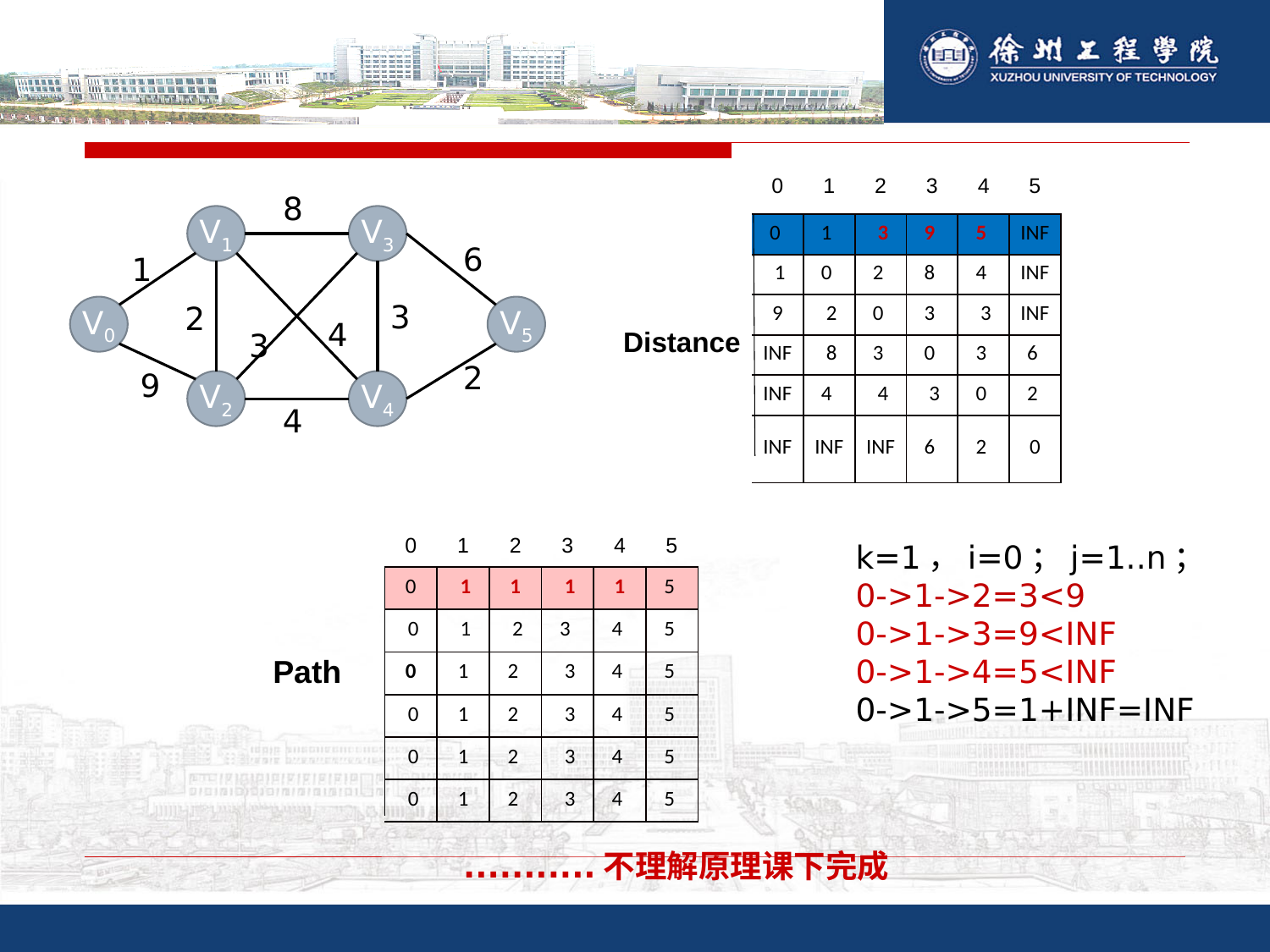

#
| Distance | 0 | 1 | 2 | 3 | 4 | 5 |
| --- | --- | --- | --- | --- | --- | --- |
|  | 0 | 1 | 3 | 9 | 5 | INF |
|  | 1 | 0 | 2 | 8 | 4 | INF |
|  | 9 | 2 | 0 | 3 | 3 | INF |
|  | INF | 8 | 3 | 0 | 3 | 6 |
|  | INF | 4 | 4 | 3 | 0 | 2 |
|  | INF | INF | INF | 6 | 2 | 0 |
8
V1
V3
6
1
3
2
V0
V5
4
3
2
9
V2
V4
4
| Path | 0 | 1 | 2 | 3 | 4 | 5 |
| --- | --- | --- | --- | --- | --- | --- |
|  | 0 | 1 | 1 | 1 | 1 | 5 |
|  | 0 | 1 | 2 | 3 | 4 | 5 |
|  | 0 | 1 | 2 | 3 | 4 | 5 |
|  | 0 | 1 | 2 | 3 | 4 | 5 |
|  | 0 | 1 | 2 | 3 | 4 | 5 |
|  | 0 | 1 | 2 | 3 | 4 | 5 |
k=1，i=0；j=1..n；
0->1->2=3<9
0->1->3=9<INF
0->1->4=5<INF
0->1->5=1+INF=INF
...........不理解原理课下完成